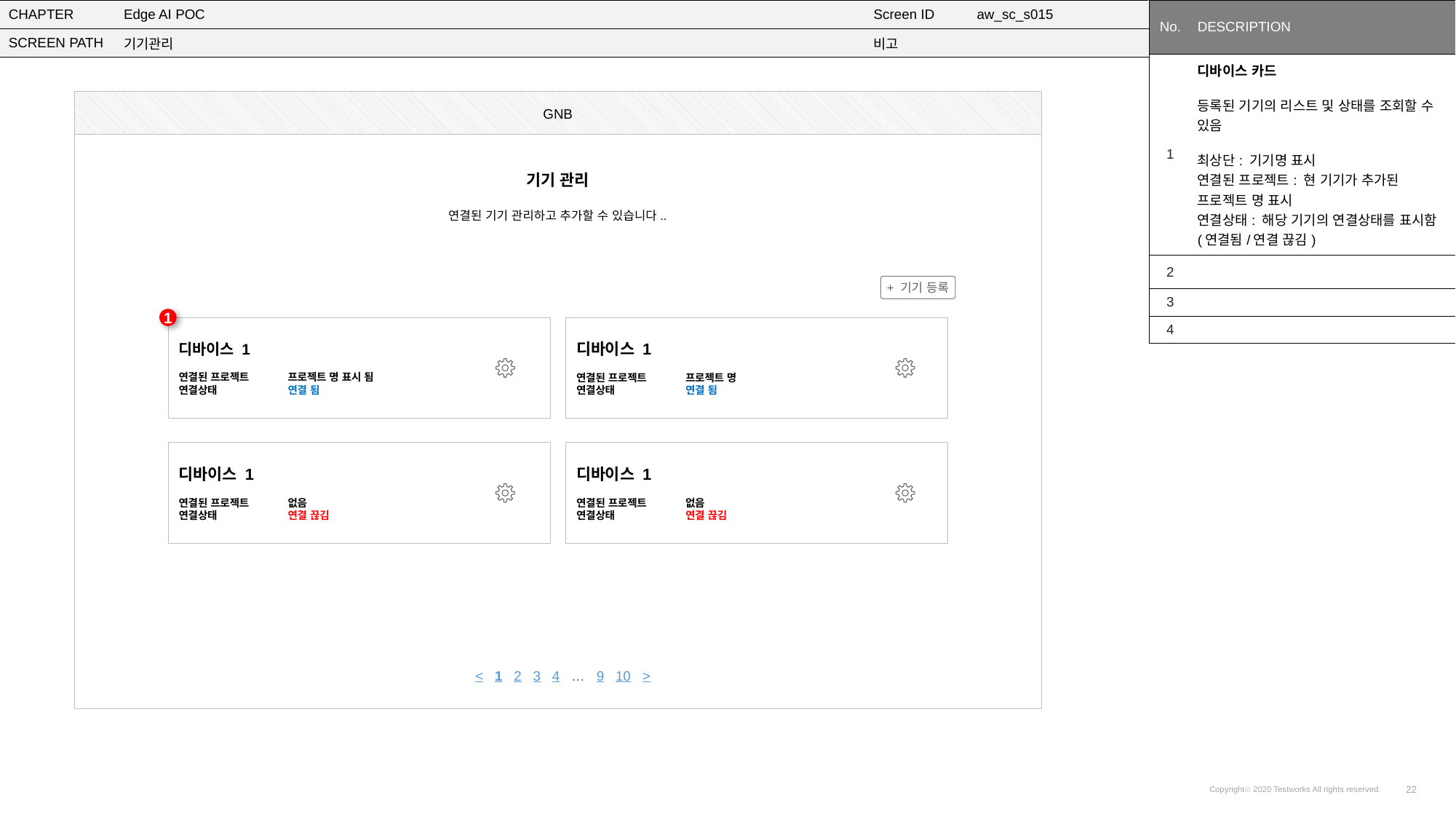

| CHAPTER | Edge AI POC | Screen ID | aw\_sc\_s015 |
| --- | --- | --- | --- |
| SCREEN PATH | 기기관리 | 비고 |  |
| No. | DESCRIPTION |
| --- | --- |
| 1 | 디바이스 카드 등록된 기기의 리스트 및 상태를 조회할 수 있음 최상단: 기기명 표시 연결된 프로젝트: 현 기기가 추가된 프로젝트 명 표시 연결상태: 해당 기기의 연결상태를 표시함(연결됨/연결 끊김) |
| 2 |  |
| 3 |  |
| 4 |  |
GNB

기기 관리

연결된 기기 관리하고 추가할 수 있습니다..
+ 기기 등록
1
디바이스 1

연결된 프로젝트	프로젝트 명 표시 됨
연결상태	연결 됨
디바이스 1

연결된 프로젝트	프로젝트 명
연결상태	연결 됨

디바이스 1

연결된 프로젝트	없음
연결상태	연결 끊김
디바이스 1

연결된 프로젝트	없음
연결상태	연결 끊김

<   1   2   3   4   …   9   10   >